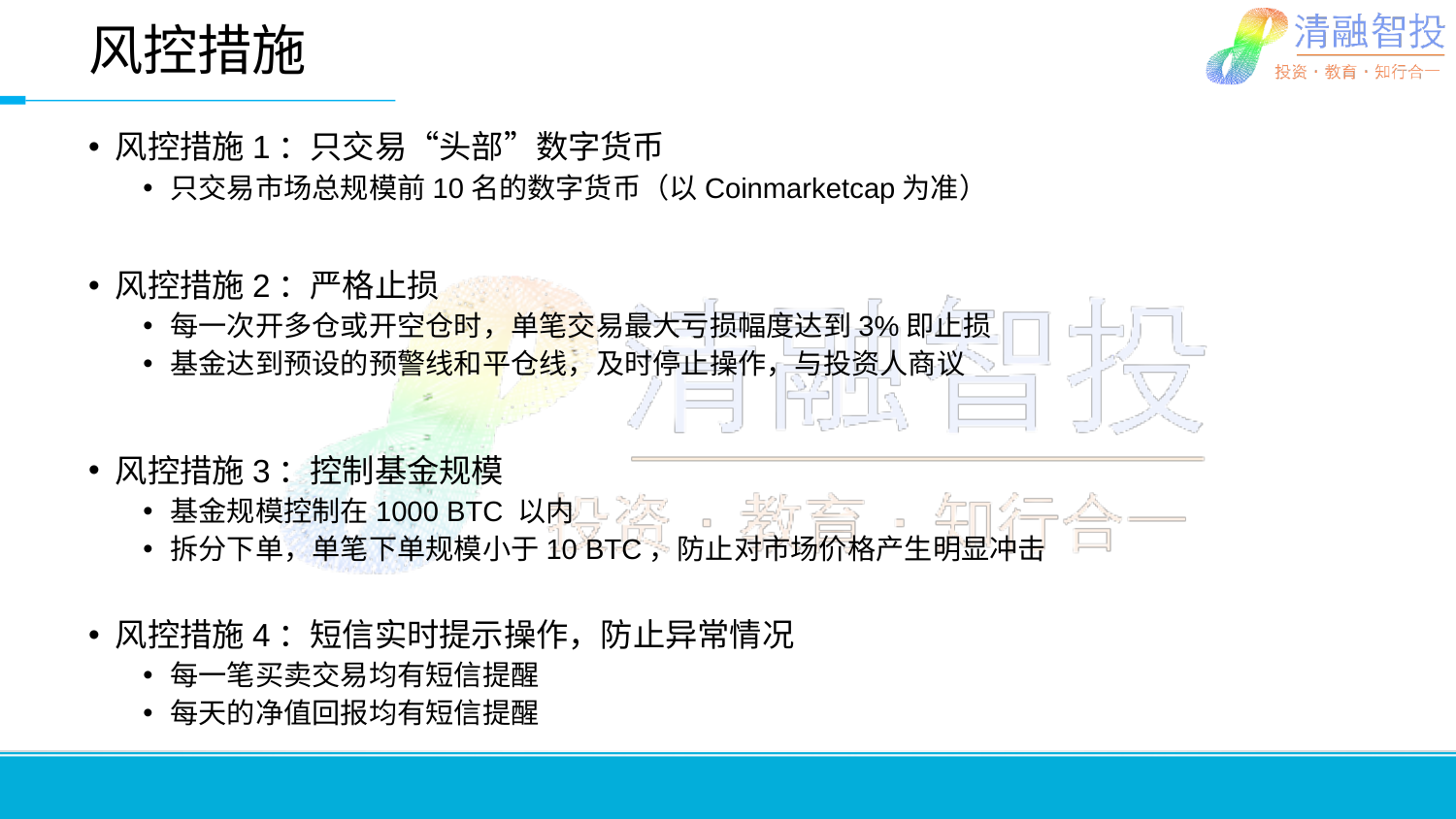

# 风控措施
风控措施1：只交易“头部”数字货币
只交易市场总规模前10名的数字货币（以Coinmarketcap为准）

风控措施2：严格止损
每一次开多仓或开空仓时，单笔交易最大亏损幅度达到3%即止损
基金达到预设的预警线和平仓线，及时停止操作，与投资人商议

风控措施3：控制基金规模
基金规模控制在1000 BTC 以内
拆分下单，单笔下单规模小于10 BTC，防止对市场价格产生明显冲击

风控措施4：短信实时提示操作，防止异常情况
每一笔买卖交易均有短信提醒
每天的净值回报均有短信提醒